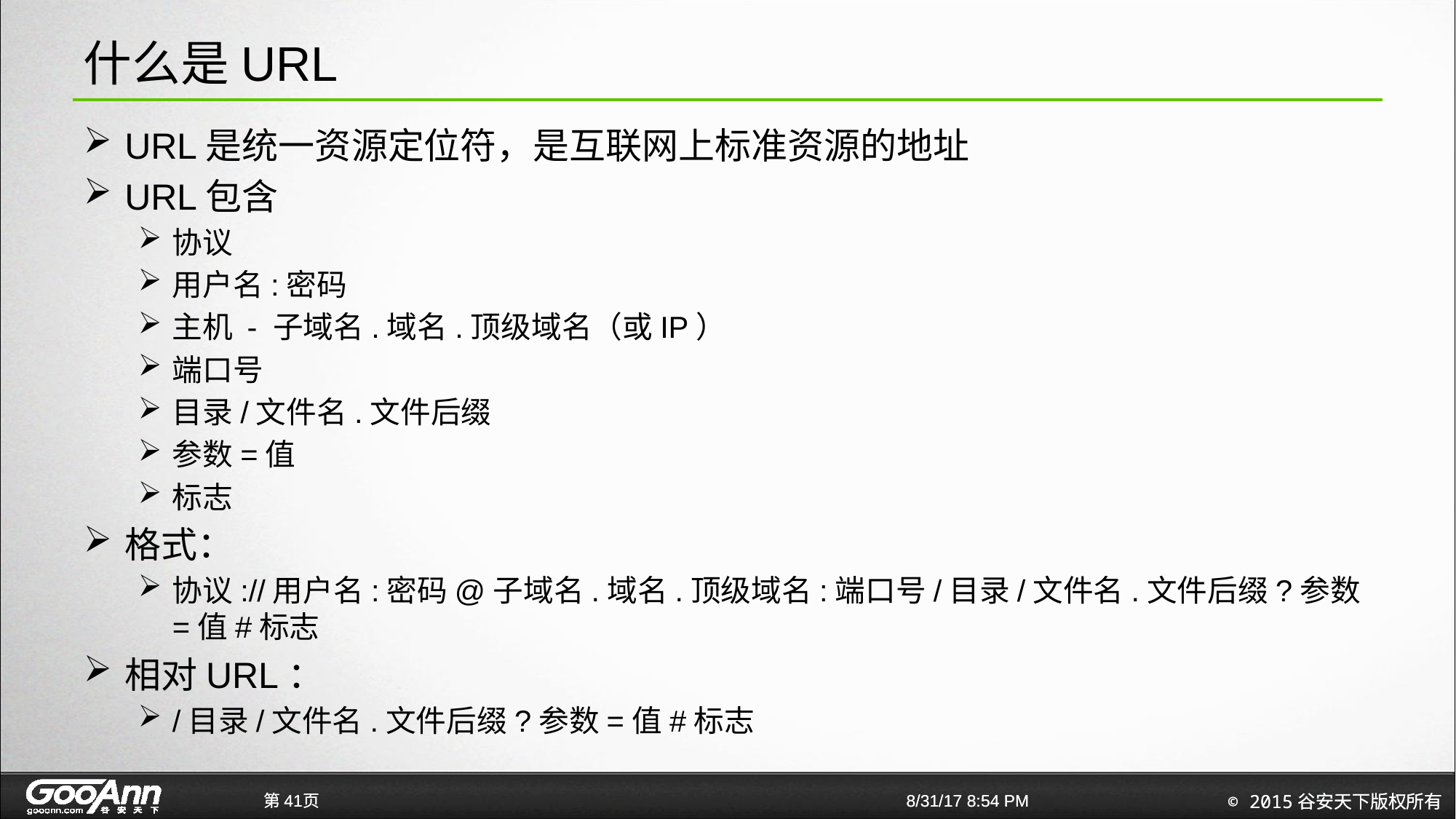

# 什么是URL
URL是统一资源定位符，是互联网上标准资源的地址
URL包含
协议
用户名:密码
主机 - 子域名.域名.顶级域名（或IP）
端口号
目录/文件名.文件后缀
参数=值
标志
格式：
协议://用户名:密码@子域名.域名.顶级域名:端口号/目录/文件名.文件后缀?参数=值#标志
相对URL：
/目录/文件名.文件后缀?参数=值#标志